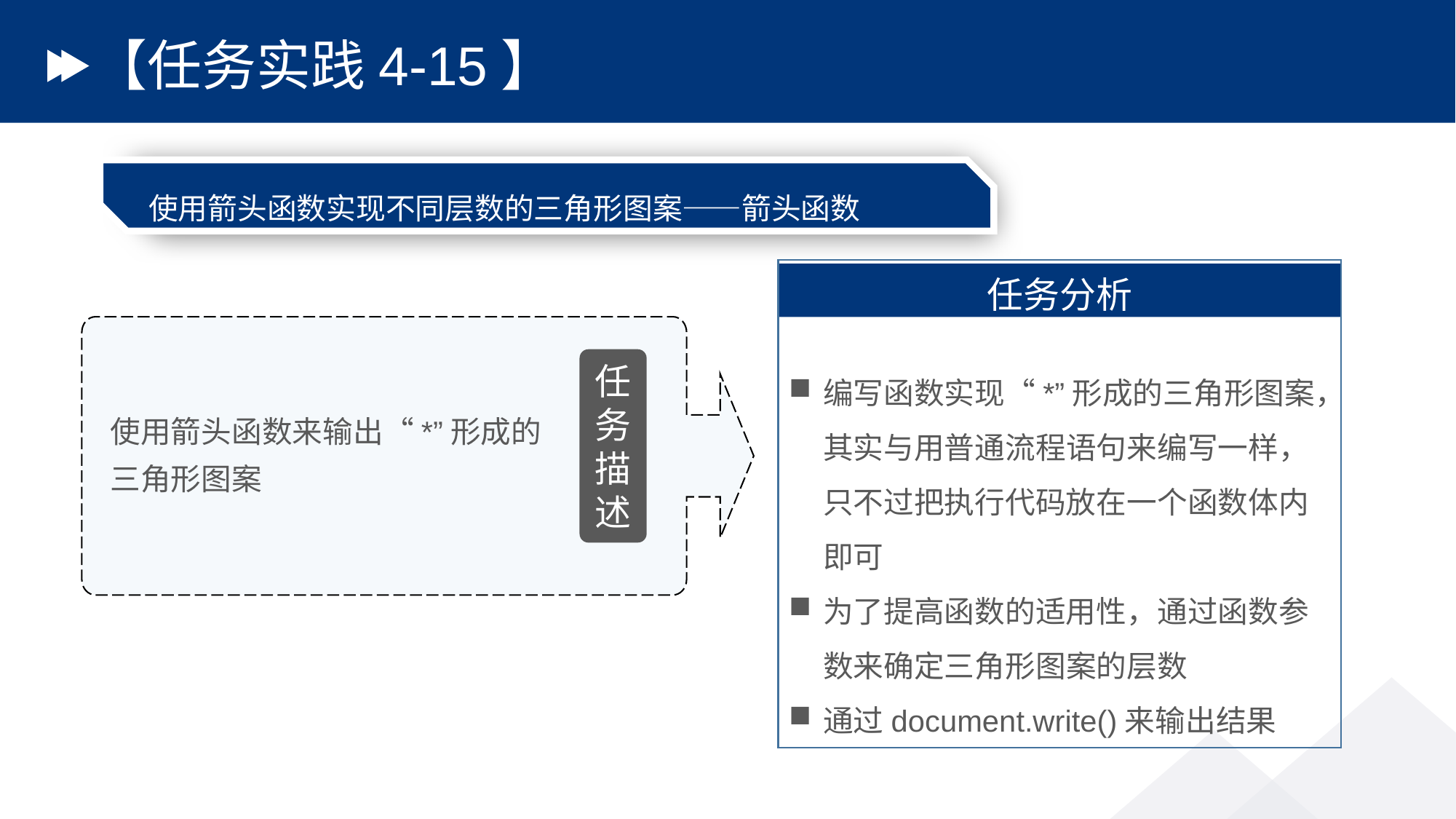

# 【任务实践4-15】
使用箭头函数实现不同层数的三角形图案——箭头函数

任务分析
编写函数实现“*”形成的三角形图案，其实与用普通流程语句来编写一样，只不过把执行代码放在一个函数体内即可
为了提高函数的适用性，通过函数参数来确定三角形图案的层数
通过document.write()来输出结果

任务描述
使用箭头函数来输出“*”形成的三角形图案